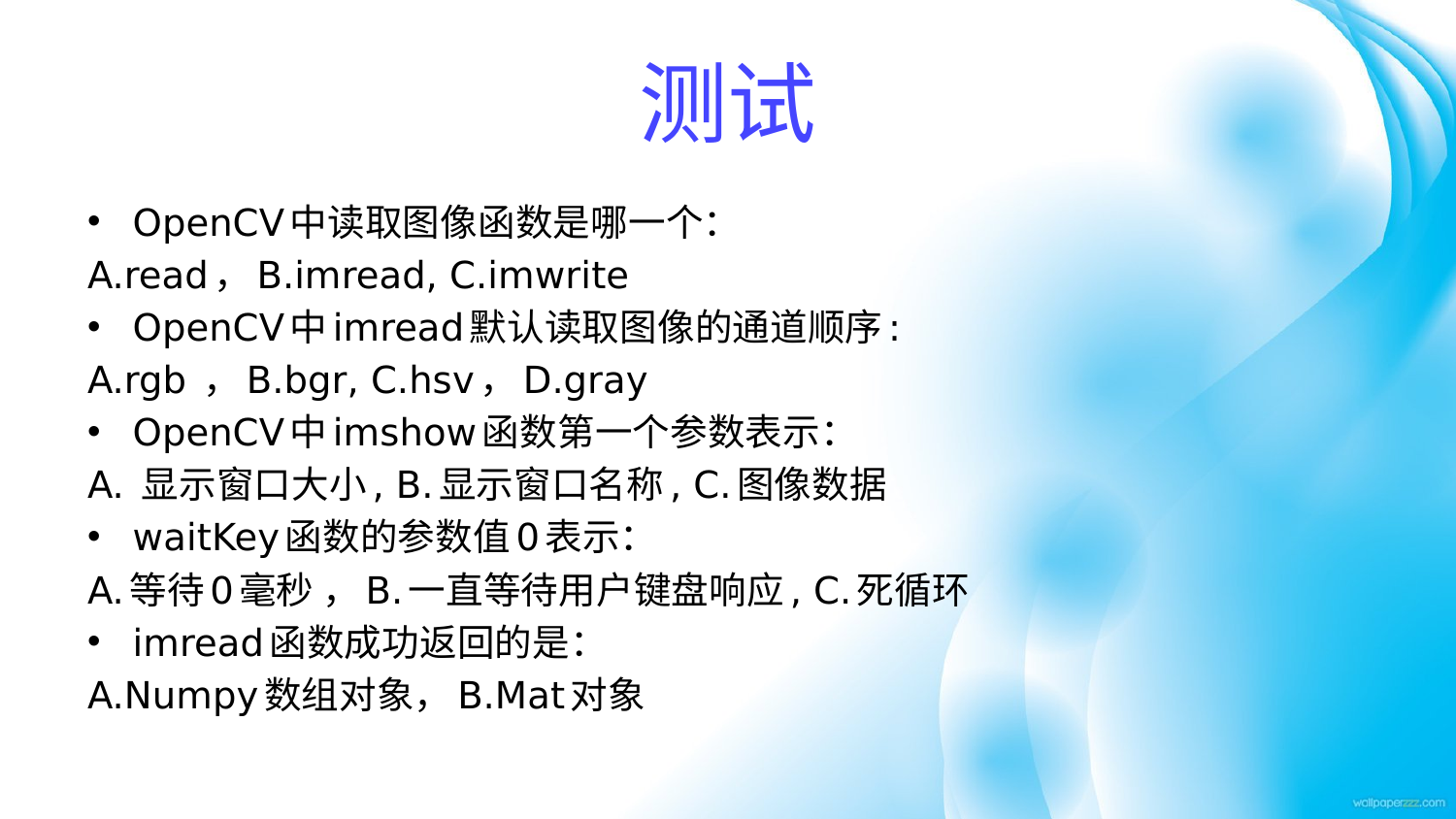

# 测试
OpenCV中读取图像函数是哪一个：
A.read，B.imread, C.imwrite
OpenCV中imread默认读取图像的通道顺序:
A.rgb ，B.bgr, C.hsv，D.gray
OpenCV中imshow函数第一个参数表示：
A. 显示窗口大小, B.显示窗口名称, C.图像数据
waitKey函数的参数值0表示：
A.等待0毫秒 ，B.一直等待用户键盘响应, C.死循环
imread函数成功返回的是：
A.Numpy数组对象，B.Mat对象